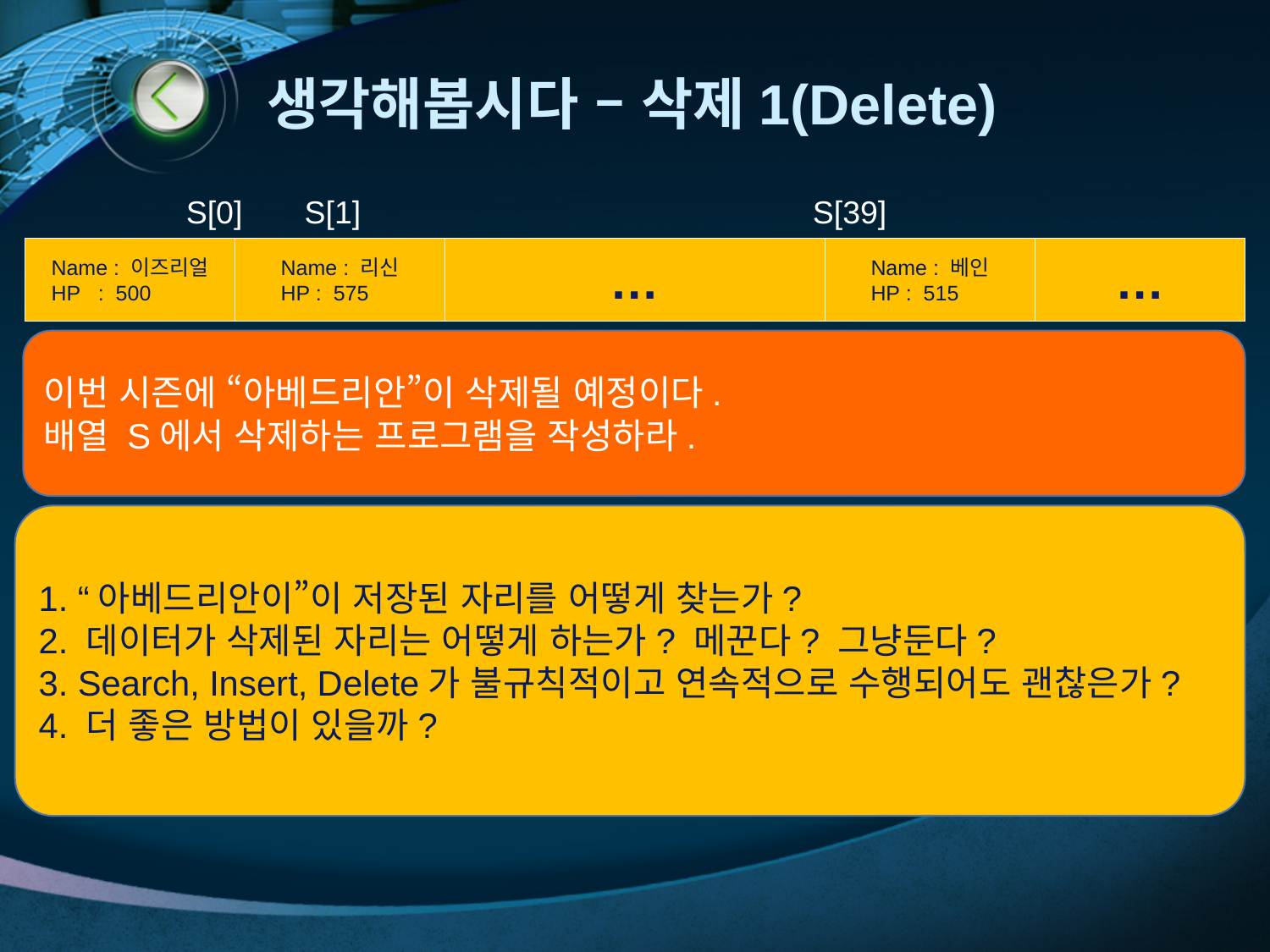

# 생각해봅시다 – 삭제1(Delete)
S[0]       S[1]                                                   S[39]
Name : 이즈리얼
HP   :  500
Name : 리신
HP :  575
…
Name : 베인
HP :  515
…
이번 시즌에 “아베드리안”이 삭제될 예정이다.
배열 S에서 삭제하는 프로그램을 작성하라.
1. “아베드리안이”이 저장된 자리를 어떻게 찾는가?
2. 데이터가 삭제된 자리는 어떻게 하는가? 메꾼다? 그냥둔다?
3. Search, Insert, Delete가 불규칙적이고 연속적으로 수행되어도 괜찮은가?
4. 더 좋은 방법이 있을까?